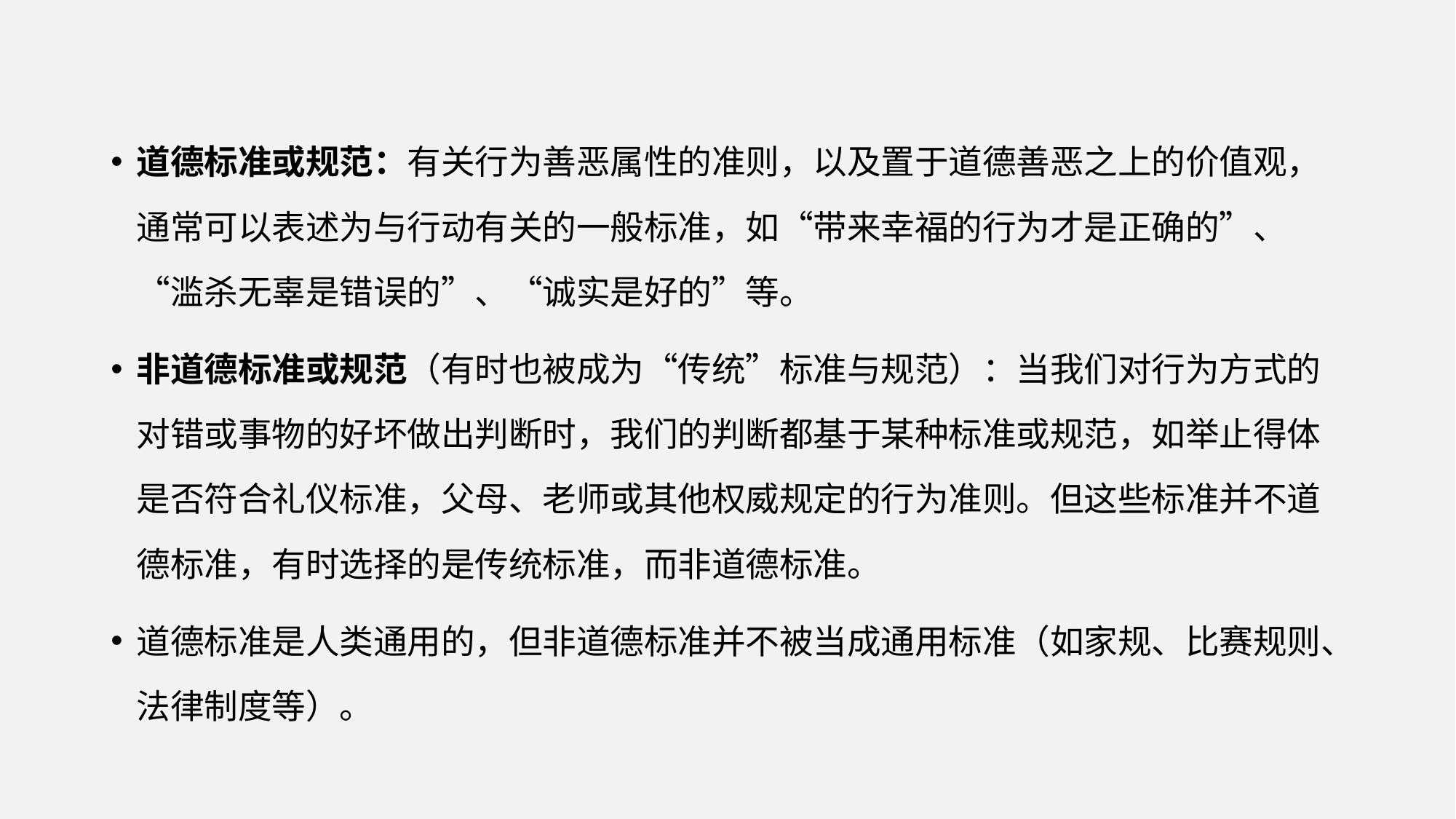

道德标准或规范：有关行为善恶属性的准则，以及置于道德善恶之上的价值观，通常可以表述为与行动有关的一般标准，如“带来幸福的行为才是正确的”、“滥杀无辜是错误的”、“诚实是好的”等。
非道德标准或规范（有时也被成为“传统”标准与规范）：当我们对行为方式的对错或事物的好坏做出判断时，我们的判断都基于某种标准或规范，如举止得体是否符合礼仪标准，父母、老师或其他权威规定的行为准则。但这些标准并不道德标准，有时选择的是传统标准，而非道德标准。
道德标准是人类通用的，但非道德标准并不被当成通用标准（如家规、比赛规则、法律制度等）。